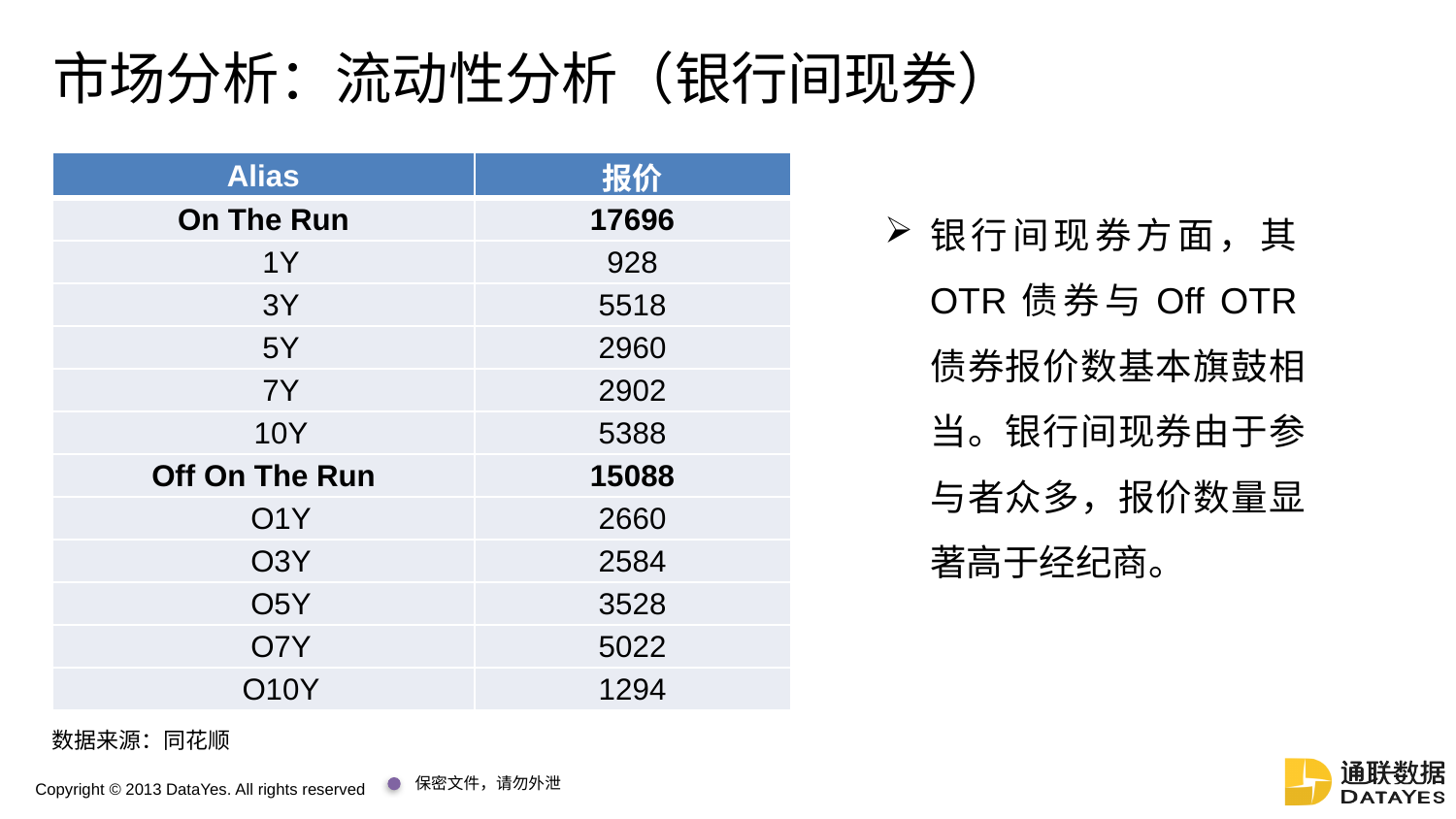

# 市场分析：流动性分析（银行间现券）
| Alias | 报价 |
| --- | --- |
| On The Run | 17696 |
| 1Y | 928 |
| 3Y | 5518 |
| 5Y | 2960 |
| 7Y | 2902 |
| 10Y | 5388 |
| Off On The Run | 15088 |
| O1Y | 2660 |
| O3Y | 2584 |
| O5Y | 3528 |
| O7Y | 5022 |
| O10Y | 1294 |
银行间现券方面，其OTR债券与Off OTR债券报价数基本旗鼓相当。银行间现券由于参与者众多，报价数量显著高于经纪商。
数据来源：同花顺